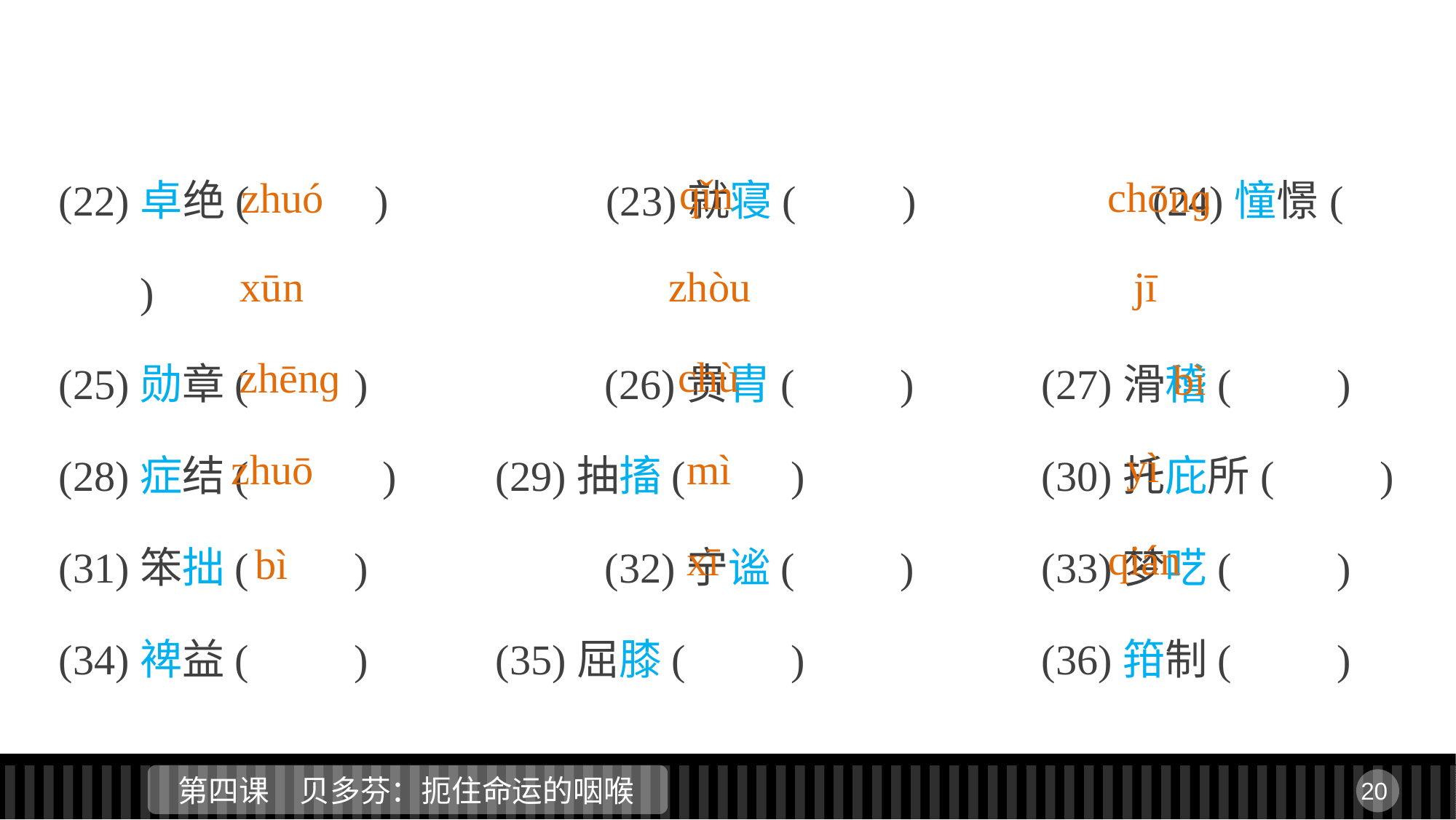

qǐn
(22)卓绝(　　  )		(23)就寝(　　)  		(24)憧憬(　　   )
(25)勋章(　　)  		(26)贵胄(　　)		(27)滑稽(　　)
(28)症结(　　   )	(29)抽搐(　　)  		(30)托庇所(　　)
(31)笨拙(　　)  		(32)宁谧(　　)		(33)梦呓(　　)
(34)裨益(　　)		(35)屈膝(　　)  		(36)箝制(　　)
chōnɡ
zhuó
xūn
jī
zhòu
chù
zhēnɡ
bì
yì
zhuō
mì
qián
xī
bì